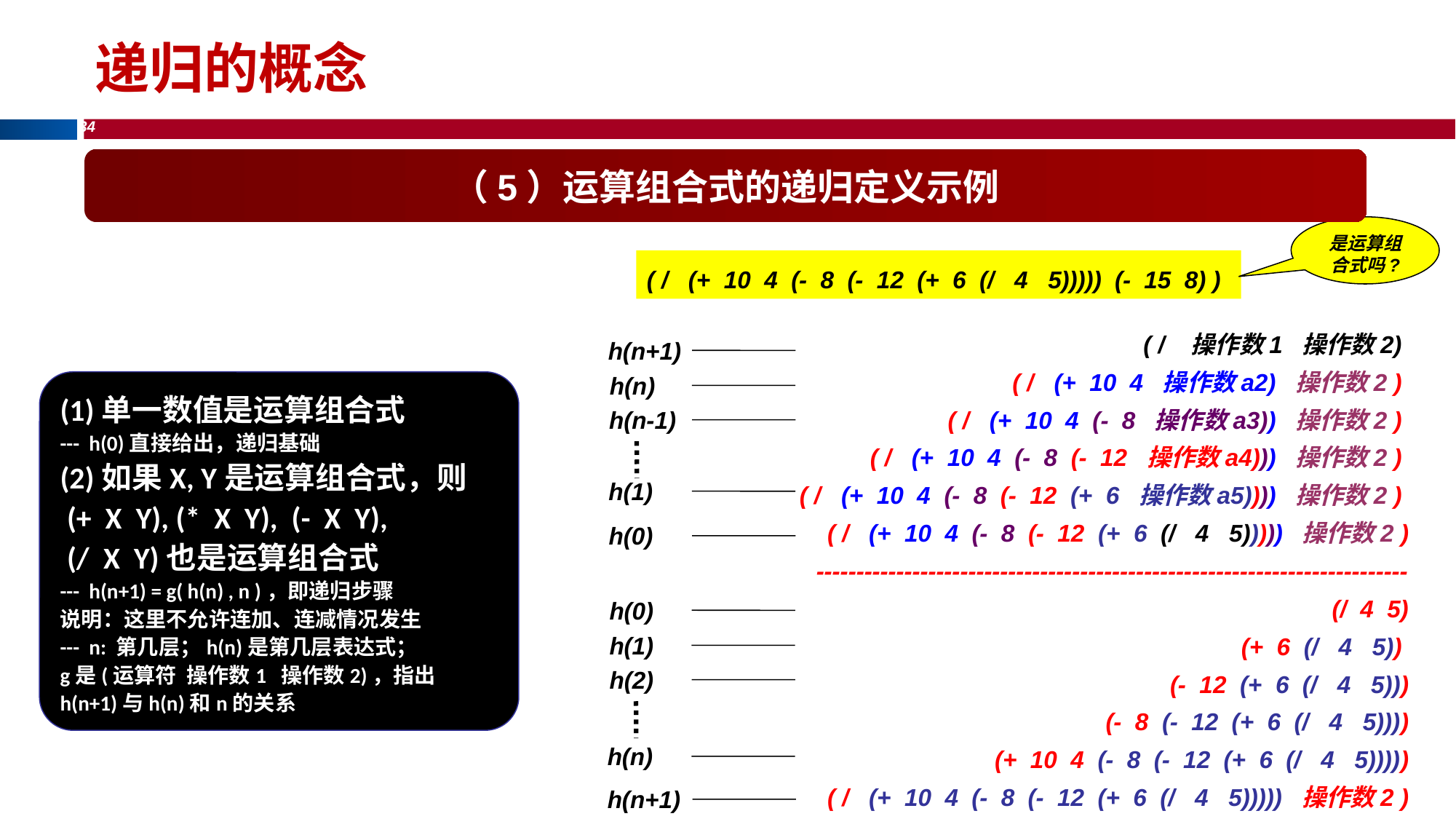

34
递归的概念
（5）运算组合式的递归定义示例
是运算组合式吗?
( /   (+  10  4  (-  8  (-  12  (+  6  (/   4   5)))))  (-  15  8) )
( /   操作数1  操作数2)
( /   (+  10  4  操作数a2)  操作数2 )
( /   (+  10  4  (-  8  操作数a3))  操作数2 )
( /   (+  10  4  (-  8  (-  12  操作数a4)))  操作数2 )
( /   (+  10  4  (-  8  (-  12  (+  6  操作数a5))))  操作数2 )
( /   (+  10  4  (-  8  (-  12  (+  6  (/   4   5)))))  操作数2 )
--------------------------------------------------------------------------
(/  4  5)
(+  6  (/   4   5))
(-  12  (+  6  (/   4   5)))
(-  8  (-  12  (+  6  (/   4   5))))
(+  10  4  (-  8  (-  12  (+  6  (/   4   5)))))
( /   (+  10  4  (-  8  (-  12  (+  6  (/   4   5)))))  操作数2 )
h(n+1)

(1)单一数值是运算组合式
---  h(0)直接给出，递归基础
(2)如果X, Y是运算组合式，则
 (+  X  Y), (*  X  Y),  (-  X  Y),
 (/  X  Y)也是运算组合式
---  h(n+1) = g( h(n) , n )，即递归步骤
说明：这里不允许连加、连减情况发生
---  n: 第几层；h(n)是第几层表达式；
g是(运算符  操作数1  操作数2)，指出h(n+1)与h(n)和n的关系
h(n)

h(n-1)

h(1)

h(0)

h(0)

h(1)

h(2)

h(n)

h(n+1)